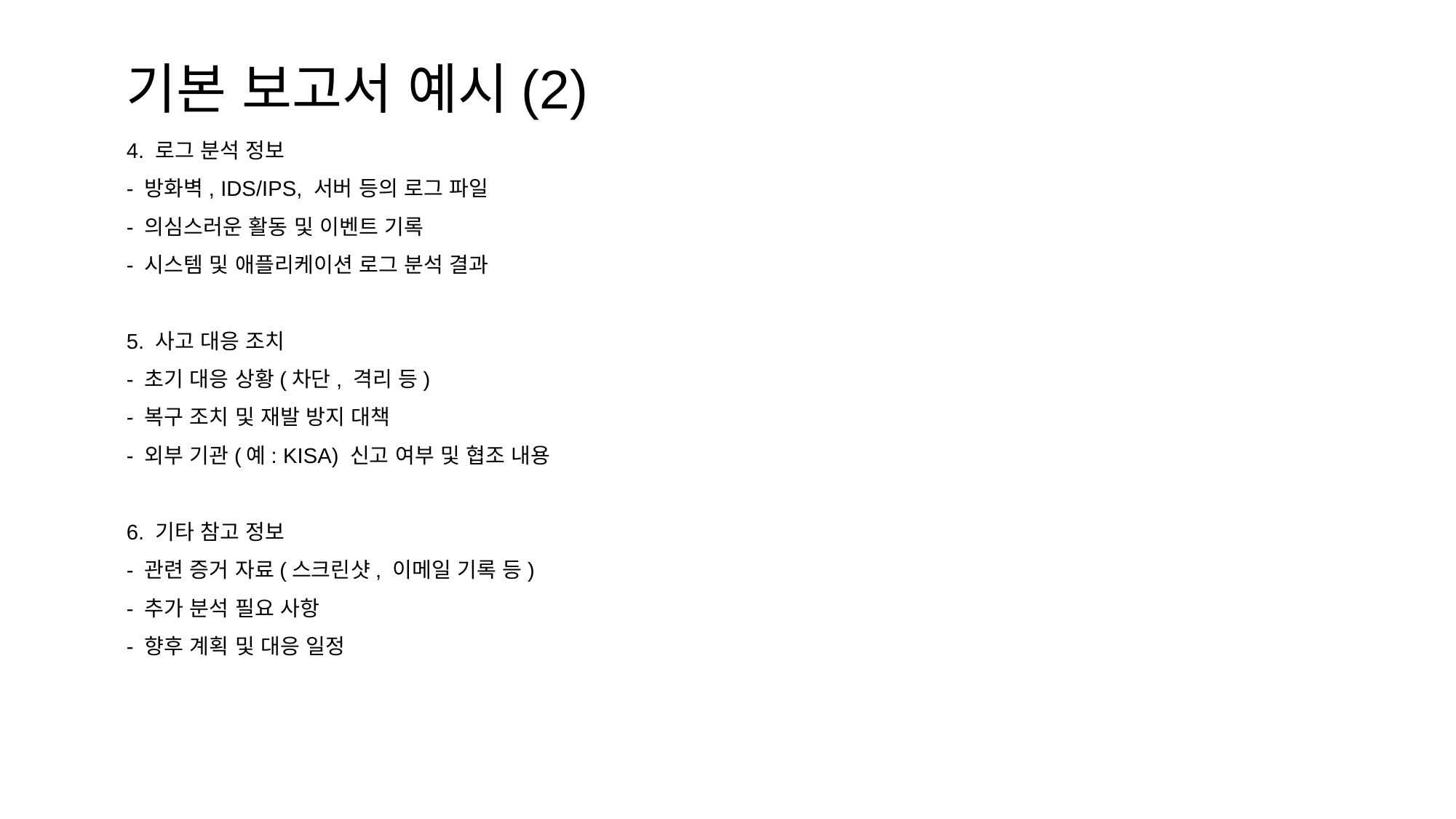

# 기본 보고서 예시(2)
4. 로그 분석 정보
- 방화벽, IDS/IPS, 서버 등의 로그 파일
- 의심스러운 활동 및 이벤트 기록
- 시스템 및 애플리케이션 로그 분석 결과

5. 사고 대응 조치
- 초기 대응 상황(차단, 격리 등)
- 복구 조치 및 재발 방지 대책
- 외부 기관(예: KISA) 신고 여부 및 협조 내용

6. 기타 참고 정보
- 관련 증거 자료(스크린샷, 이메일 기록 등)
- 추가 분석 필요 사항
- 향후 계획 및 대응 일정